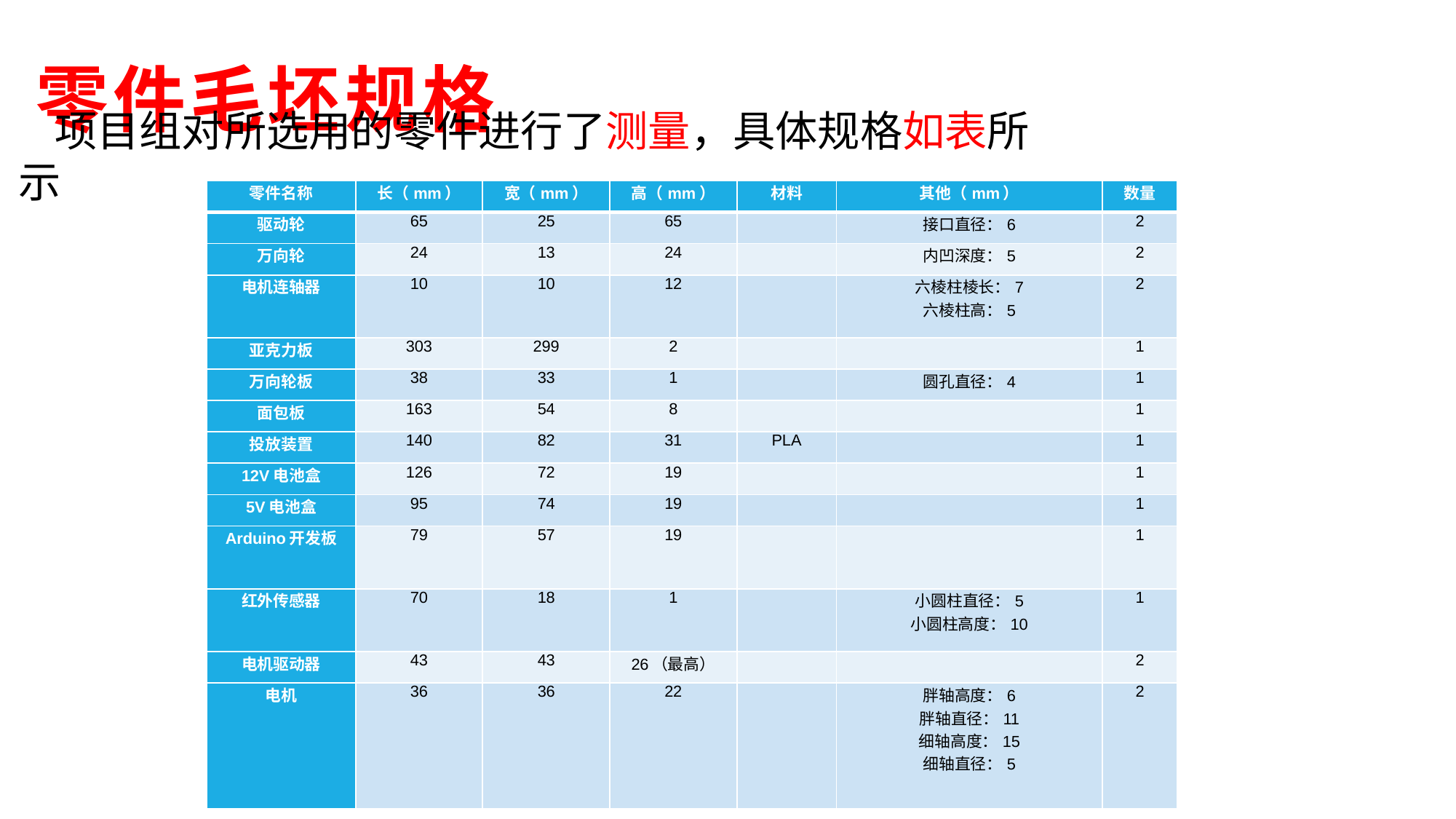

零件毛坯规格
项目组对所选用的零件进行了测量，具体规格如表所示

| 零件名称 | 长（mm） | 宽（mm） | 高（mm） | 材料 | 其他（mm） | 数量 |
| --- | --- | --- | --- | --- | --- | --- |
| 驱动轮 | 65 | 25 | 65 |  | 接口直径：6 | 2 |
| 万向轮 | 24 | 13 | 24 |  | 内凹深度：5 | 2 |
| 电机连轴器 | 10 | 10 | 12 |  | 六棱柱棱长：7 六棱柱高：5 | 2 |
| 亚克力板 | 303 | 299 | 2 |  |  | 1 |
| 万向轮板 | 38 | 33 | 1 |  | 圆孔直径：4 | 1 |
| 面包板 | 163 | 54 | 8 |  |  | 1 |
| 投放装置 | 140 | 82 | 31 | PLA |  | 1 |
| 12V电池盒 | 126 | 72 | 19 |  |  | 1 |
| 5V电池盒 | 95 | 74 | 19 |  |  | 1 |
| Arduino开发板 | 79 | 57 | 19 |  |  | 1 |
| 红外传感器 | 70 | 18 | 1 |  | 小圆柱直径：5 小圆柱高度：10 | 1 |
| 电机驱动器 | 43 | 43 | 26（最高） |  |  | 2 |
| 电机 | 36 | 36 | 22 |  | 胖轴高度：6 胖轴直径：11 细轴高度：15 细轴直径：5 | 2 |